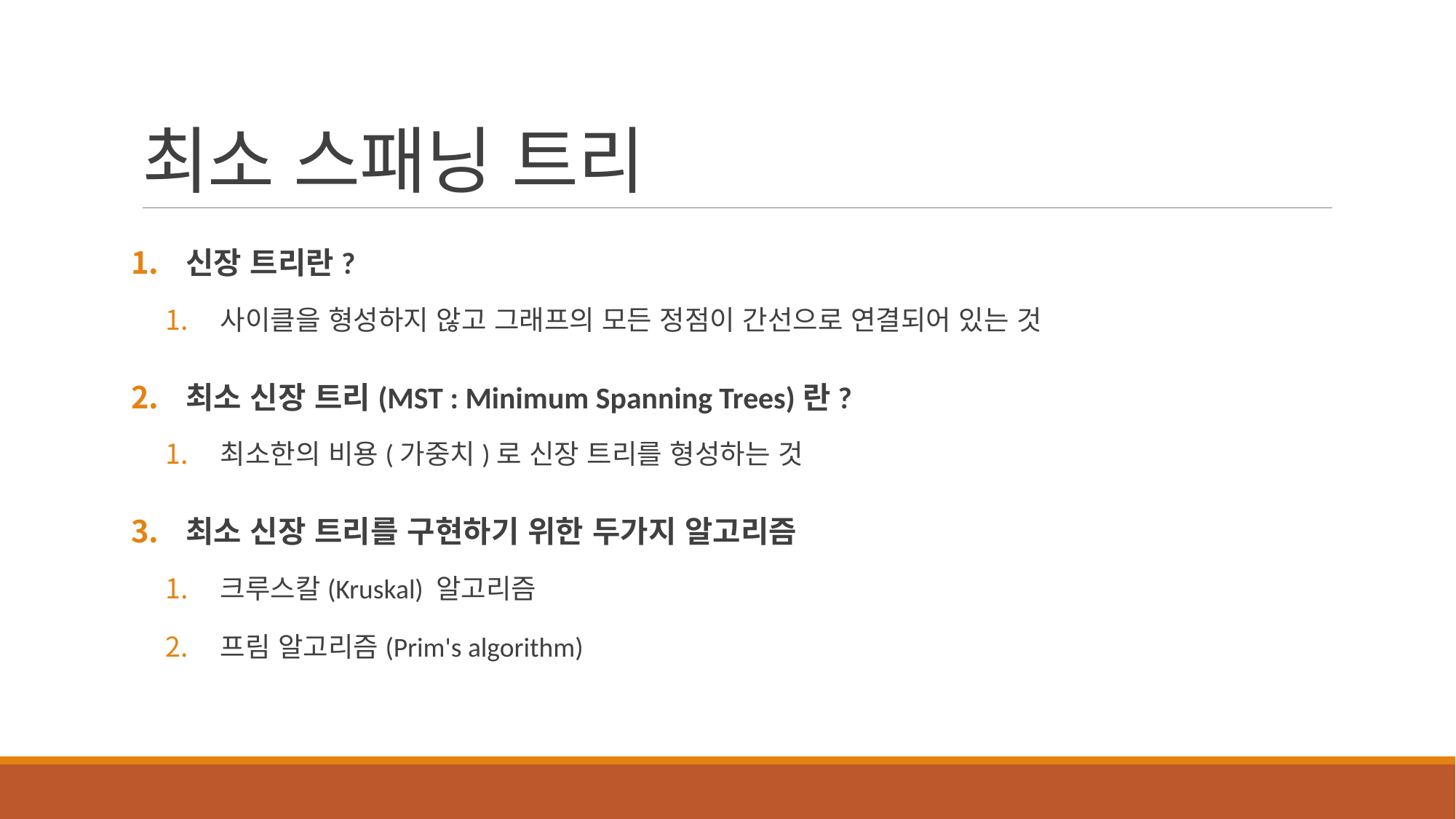

# 최소 스패닝 트리
신장 트리란?
사이클을 형성하지 않고 그래프의 모든 정점이 간선으로 연결되어 있는 것
최소 신장 트리(MST : Minimum Spanning Trees)란?
최소한의 비용(가중치)로 신장 트리를 형성하는 것
최소 신장 트리를 구현하기 위한 두가지 알고리즘
크루스칼(Kruskal) 알고리즘
프림 알고리즘(Prim's algorithm)